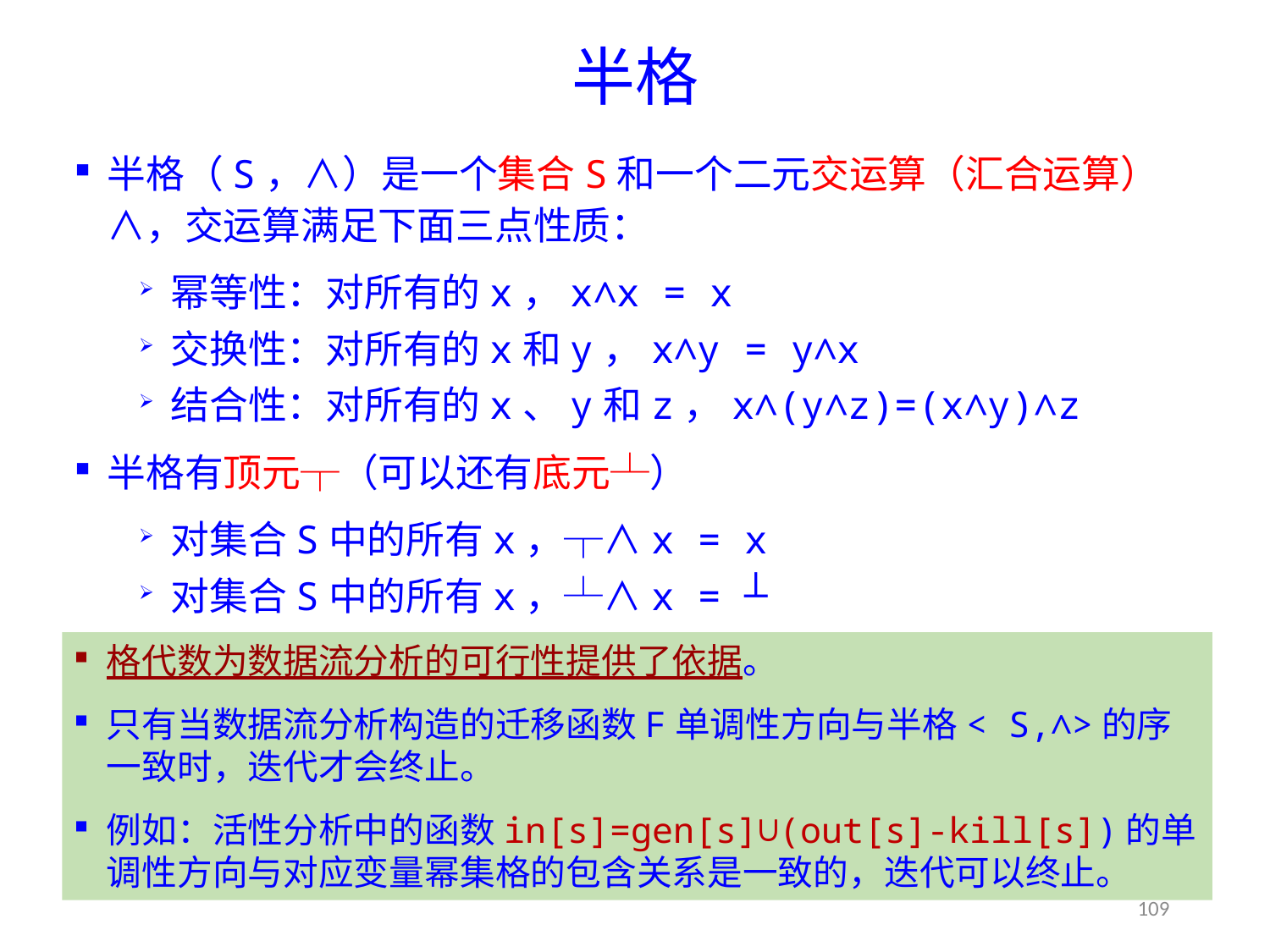

# 半格
半格（S，∧）是一个集合S和一个二元交运算（汇合运算）∧，交运算满足下面三点性质：
幂等性：对所有的x，x∧x = x
交换性：对所有的x和y，x∧y = y∧x
结合性：对所有的x、y和z，x∧(y∧z)=(x∧y)∧z
半格有顶元┬（可以还有底元┴）
对集合S中的所有x，┬∧x = x
对集合S中的所有x，┴∧x = ┴
格代数为数据流分析的可行性提供了依据。
只有当数据流分析构造的迁移函数F单调性方向与半格< S,∧>的序一致时，迭代才会终止。
例如：活性分析中的函数in[s]=gen[s]∪(out[s]-kill[s])的单调性方向与对应变量幂集格的包含关系是一致的，迭代可以终止。

109